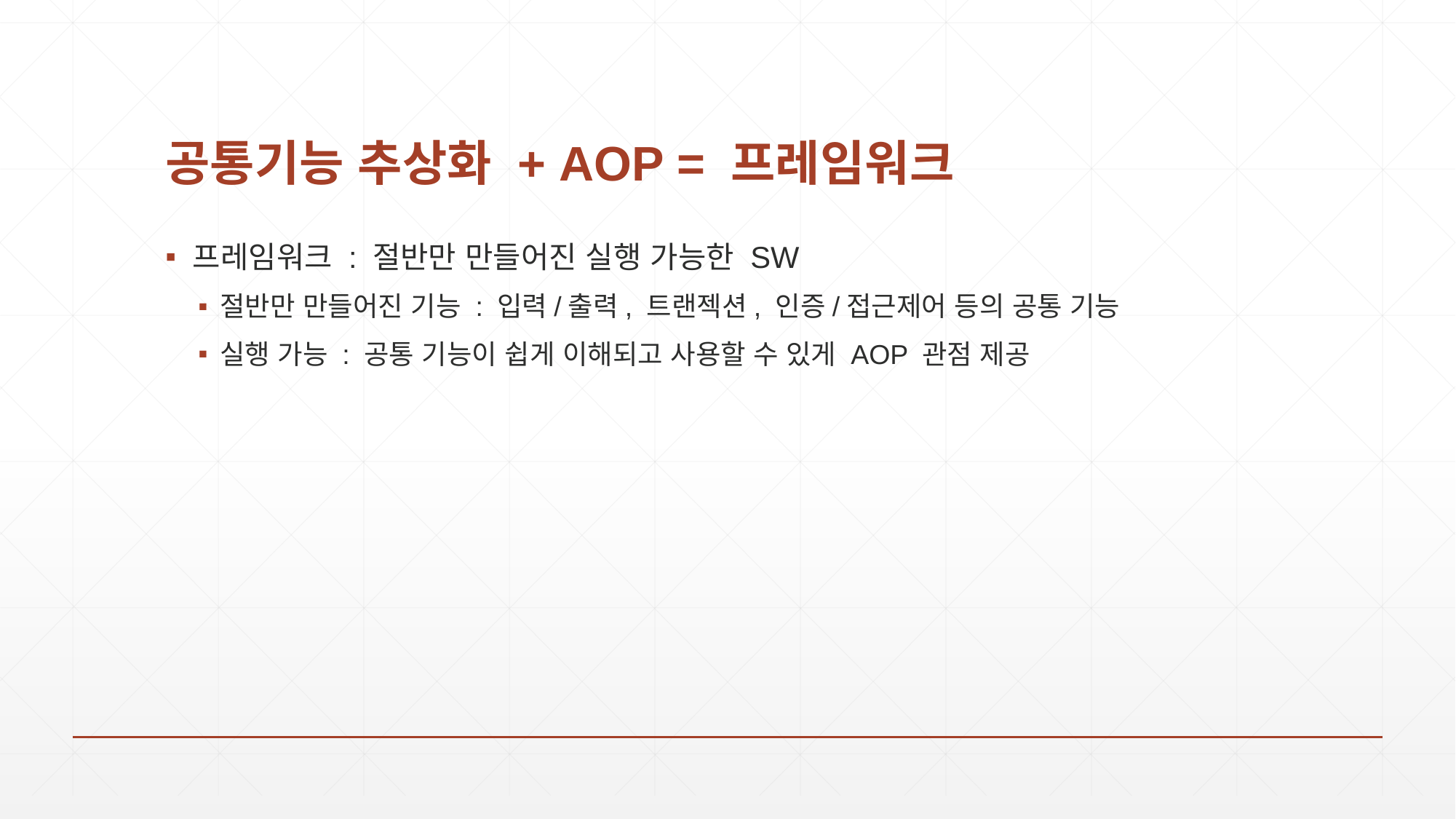

# 공통기능 추상화 + AOP = 프레임워크
프레임워크 : 절반만 만들어진 실행 가능한 SW
절반만 만들어진 기능 : 입력/출력, 트랜젝션, 인증/접근제어 등의 공통 기능
실행 가능 : 공통 기능이 쉽게 이해되고 사용할 수 있게 AOP 관점 제공